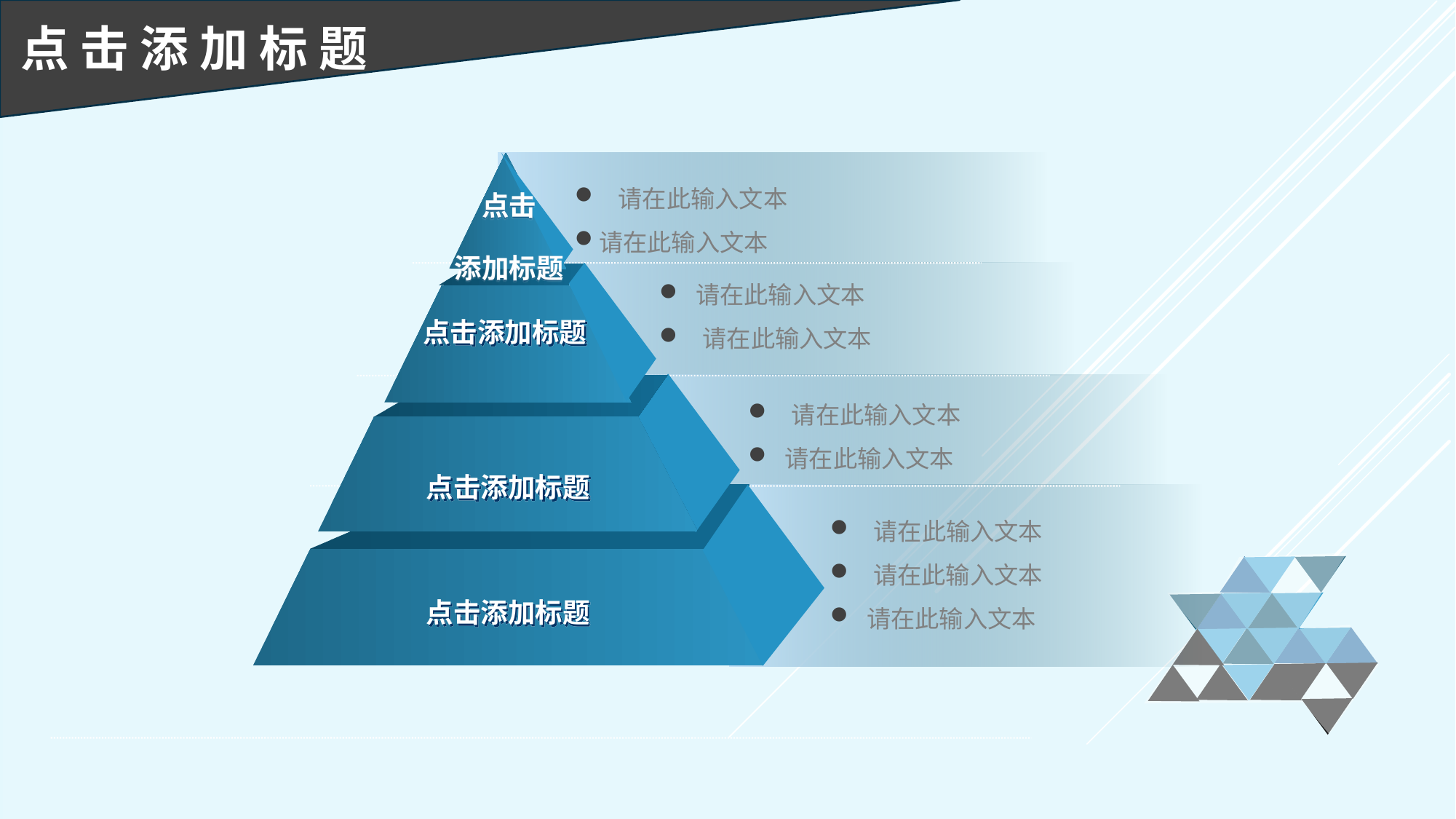

点 击 添 加 标 题

  请在此输入文本
请在此输入文本
点击
添加标题
 请在此输入文本
  请在此输入文本

点击添加标题

  请在此输入文本
 请在此输入文本

点击添加标题

  请在此输入文本
  请在此输入文本
 请在此输入文本

点击添加标题